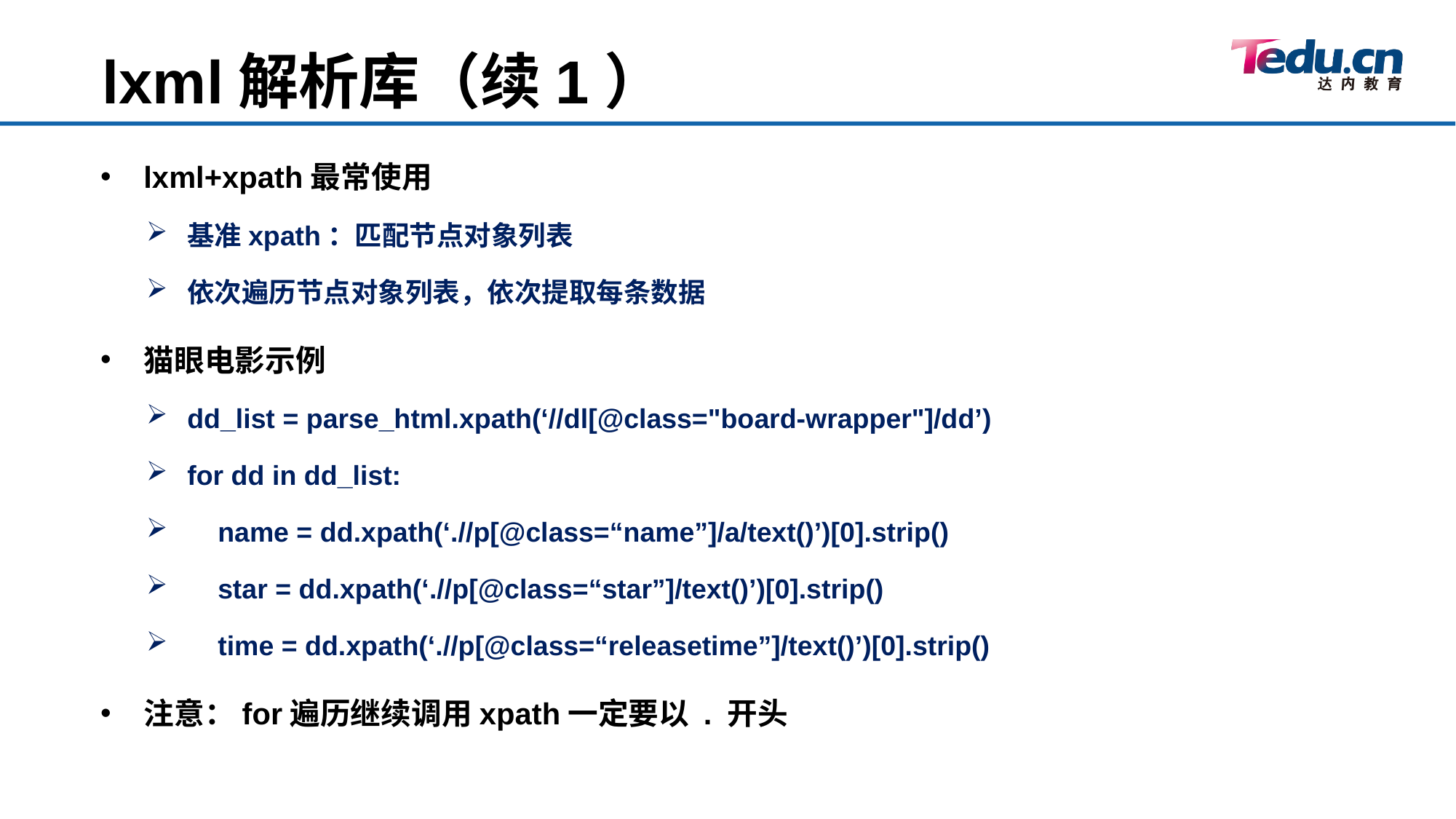

lxml解析库（续1）
lxml+xpath最常使用
基准xpath：匹配节点对象列表
依次遍历节点对象列表，依次提取每条数据
猫眼电影示例
dd_list = parse_html.xpath(‘//dl[@class="board-wrapper"]/dd’)
for dd in dd_list:
    name = dd.xpath(‘.//p[@class=“name”]/a/text()’)[0].strip()
    star = dd.xpath(‘.//p[@class=“star”]/text()’)[0].strip()
    time = dd.xpath(‘.//p[@class=“releasetime”]/text()’)[0].strip()
注意：for遍历继续调用xpath一定要以 . 开头